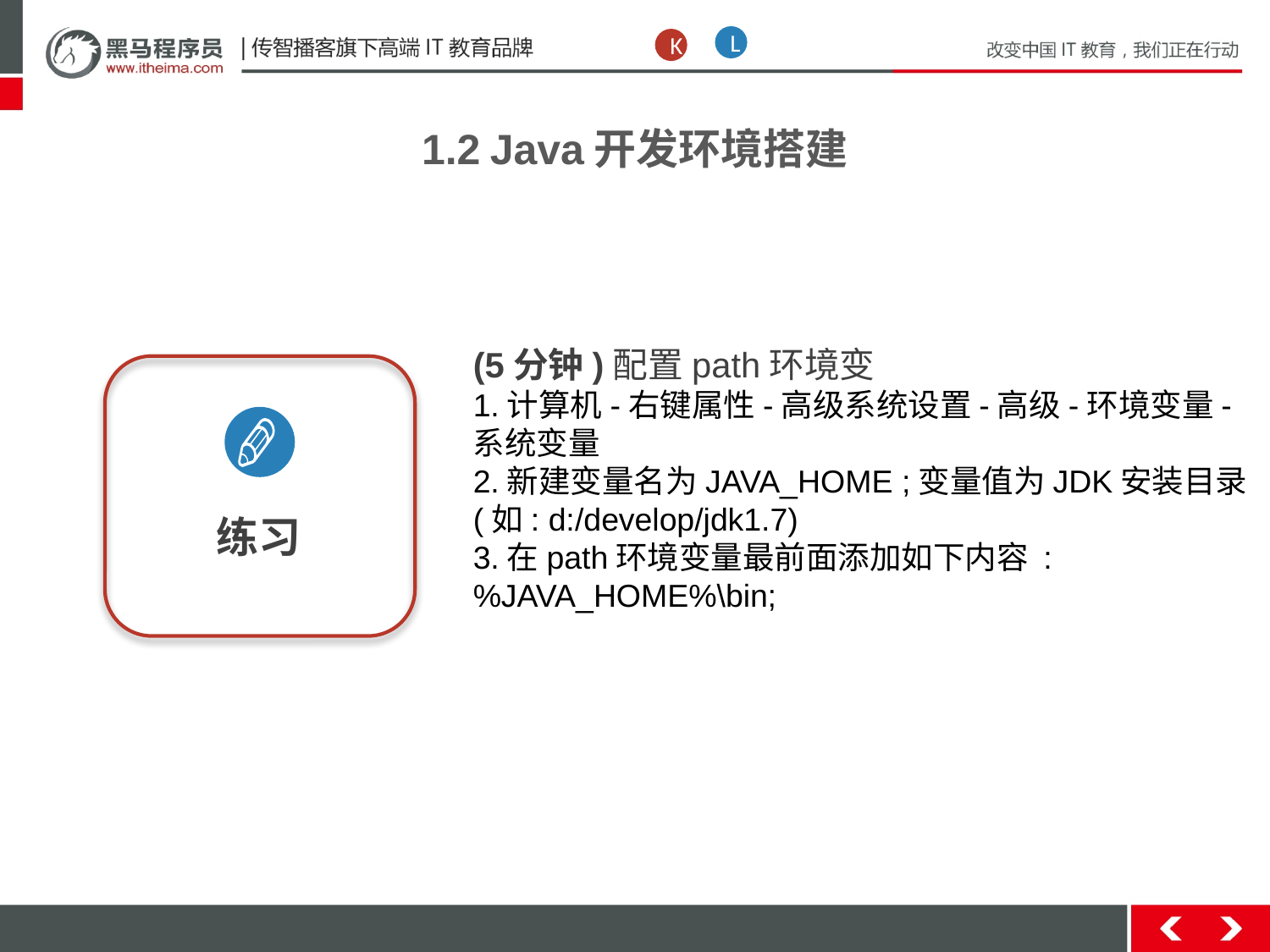

L
K
1.2 Java开发环境搭建
(5分钟)配置path环境变
1.计算机-右键属性-高级系统设置-高级-环境变量-系统变量
2.新建变量名为JAVA_HOME ;变量值为JDK安装目录(如: d:/develop/jdk1.7)
3.在path环境变量最前面添加如下内容 : %JAVA_HOME%\bin;

练习